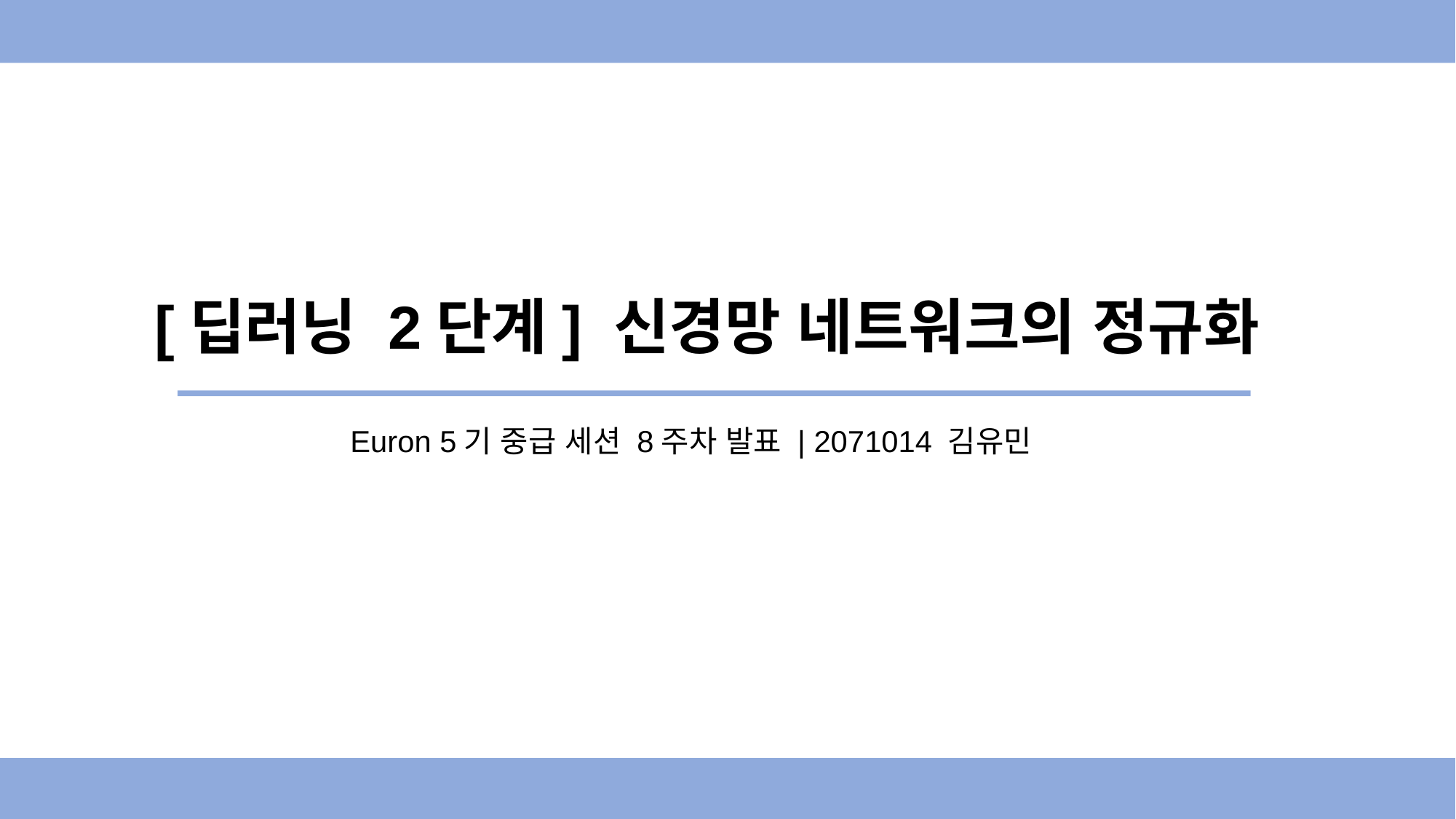

# [딥러닝 2단계] 신경망 네트워크의 정규화

Euron 5기 중급 세션 8주차 발표 | 2071014 김유민